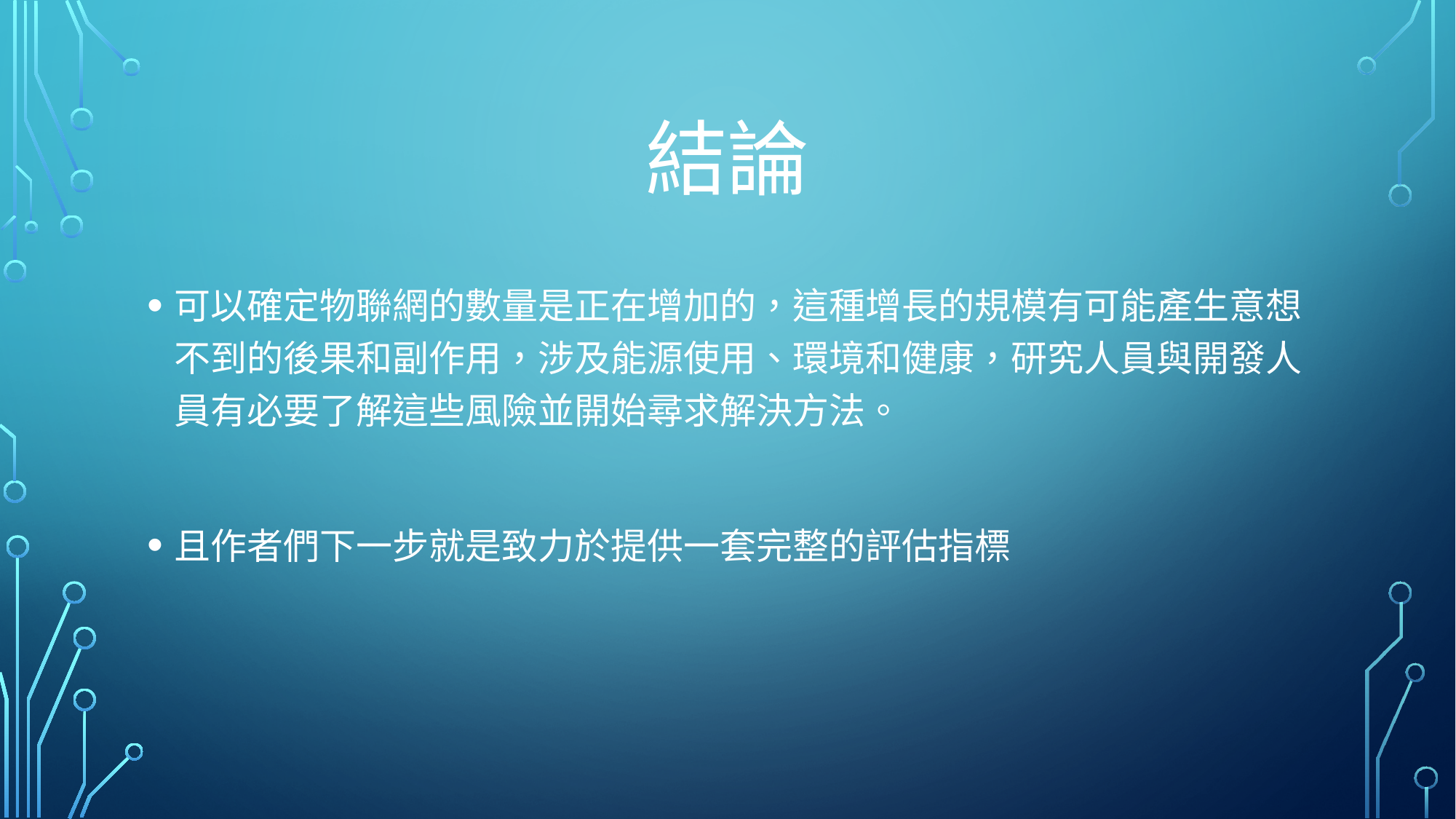

# 結論
可以確定物聯網的數量是正在增加的，這種增長的規模有可能產生意想不到的後果和副作用，涉及能源使用、環境和健康，研究人員與開發人員有必要了解這些風險並開始尋求解決方法。

且作者們下一步就是致力於提供一套完整的評估指標